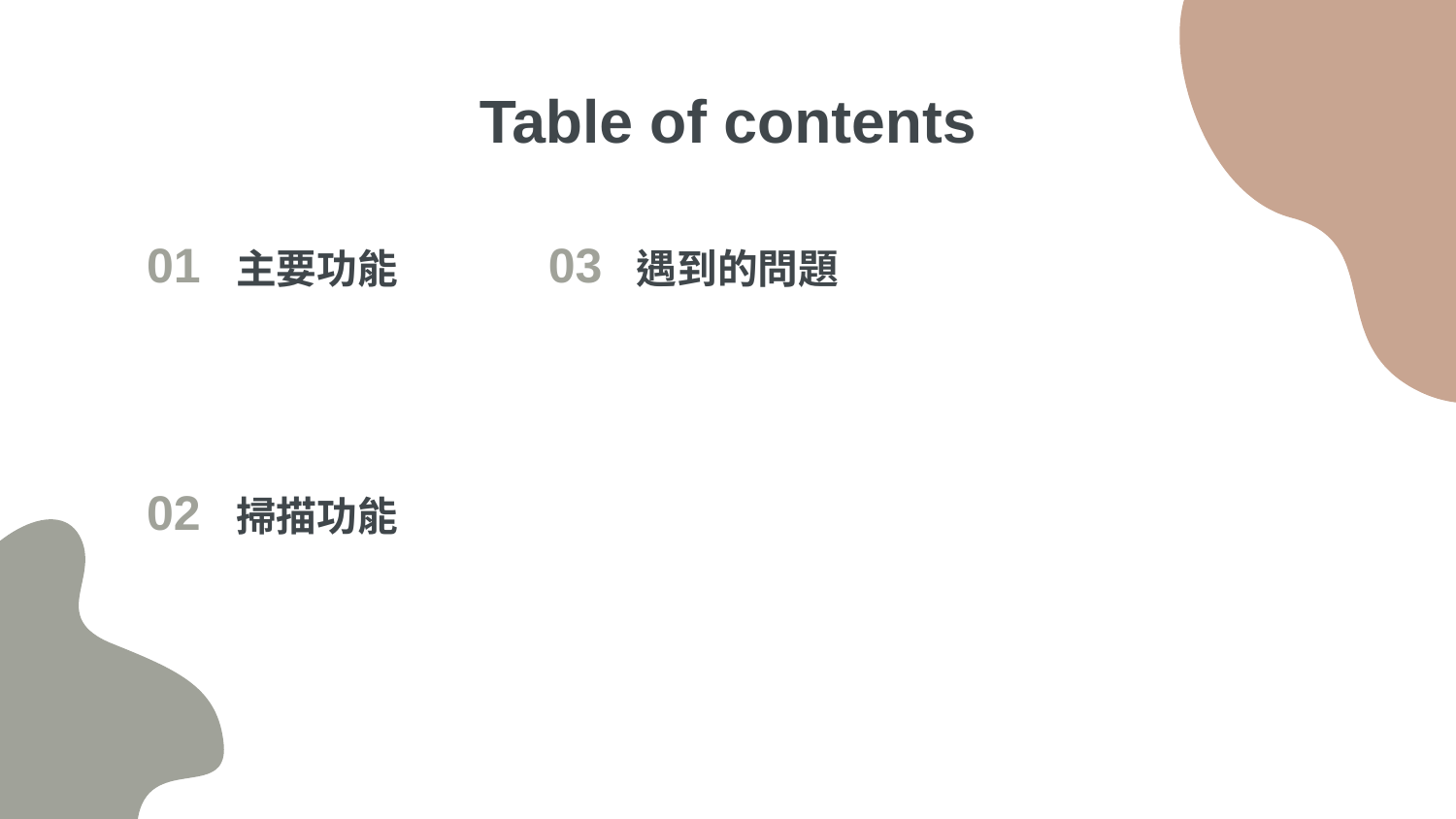

# Table of contents
01
主要功能
03
遇到的問題
02
掃描功能